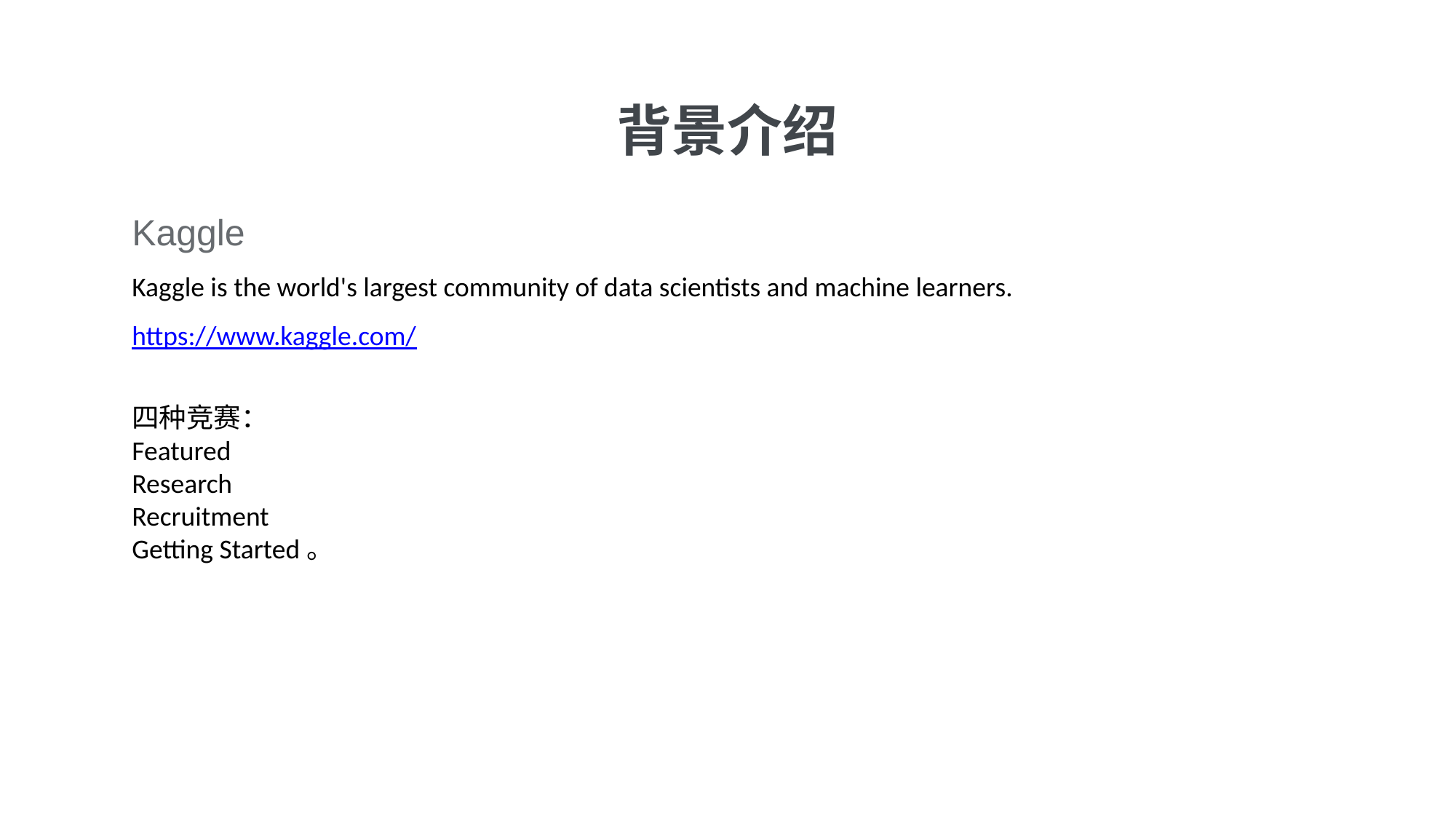

背景介绍
Kaggle
Kaggle is the world's largest community of data scientists and machine learners.
https://www.kaggle.com/

四种竞赛：
Featured
Research
Recruitment
Getting Started。